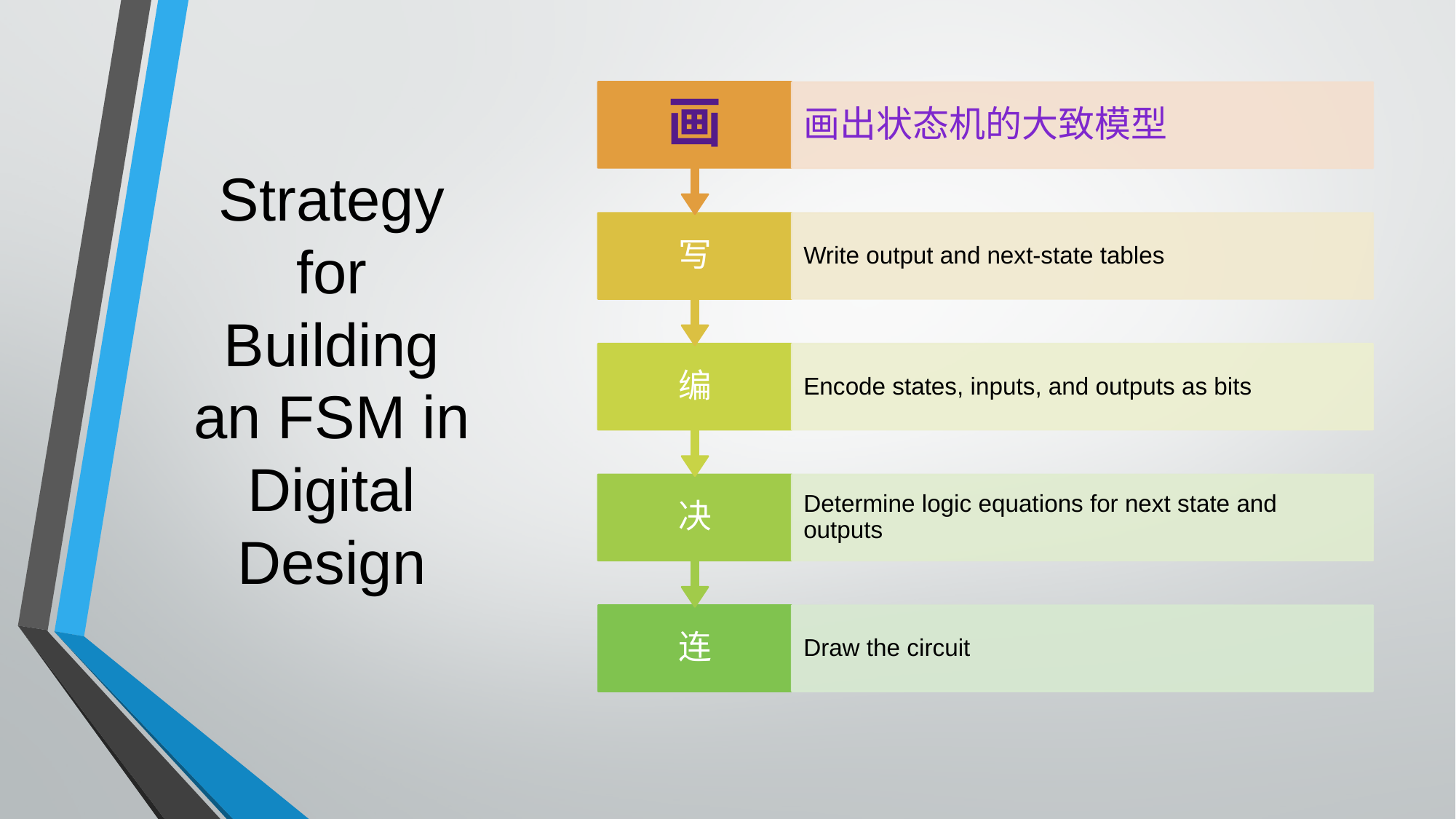

# Strategy for Building an FSM in Digital Design
连
Draw the circuit
决
Determine logic equations for next state and outputs
编
Encode states, inputs, and outputs as bits
写
Write output and next-state tables
画
画出状态机的大致模型